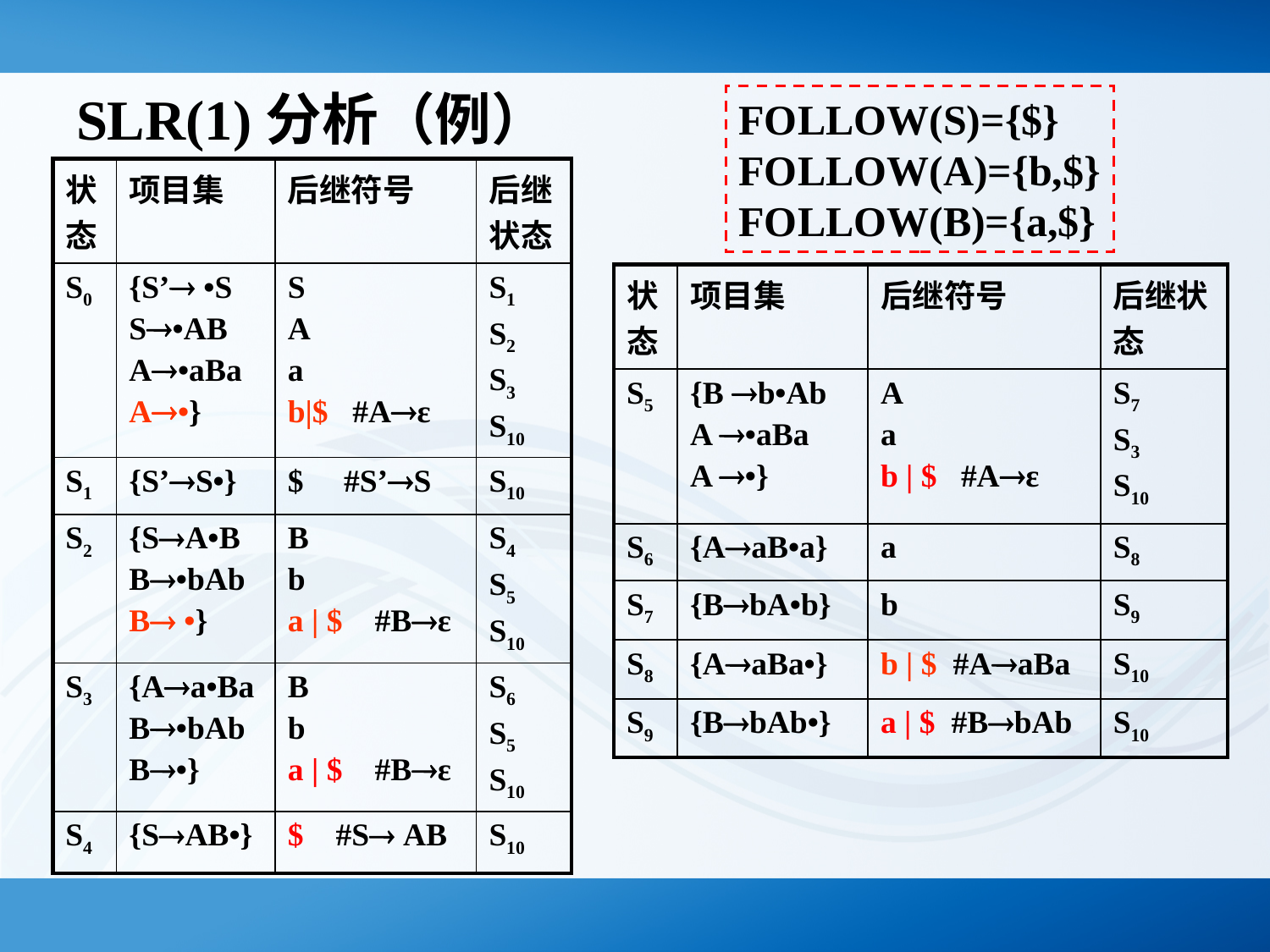

# SLR(1)分析（例）
FOLLOW(S)={$}
FOLLOW(A)={b,$}
FOLLOW(B)={a,$}
| 状态 | 项目集 | 后继符号 | 后继状态 |
| --- | --- | --- | --- |
| S0 | {S’→ •S S→•AB A→•aBa A→•} | S A a b|$ #A→ε | S1 S2 S3 S10 |
| S1 | {S’→S•} | $ #S’→S | S10 |
| S2 | {S→A•B B→•bAb B→ •} | B b a | $ #B→ε | S4 S5 S10 |
| S3 | {A→a•Ba B→•bAb B→•} | B b a | $ #B→ε | S6 S5 S10 |
| S4 | {S→AB•} | $ #S→ AB | S10 |
| 状态 | 项目集 | 后继符号 | 后继状态 |
| --- | --- | --- | --- |
| S5 | {B →b•Ab A →•aBa A →•} | A a b | $ #A→ε | S7 S3 S10 |
| S6 | {A→aB•a} | a | S8 |
| S7 | {B→bA•b} | b | S9 |
| S8 | {A→aBa•} | b | $ #A→aBa | S10 |
| S9 | {B→bAb•} | a | $ #B→bAb | S10 |